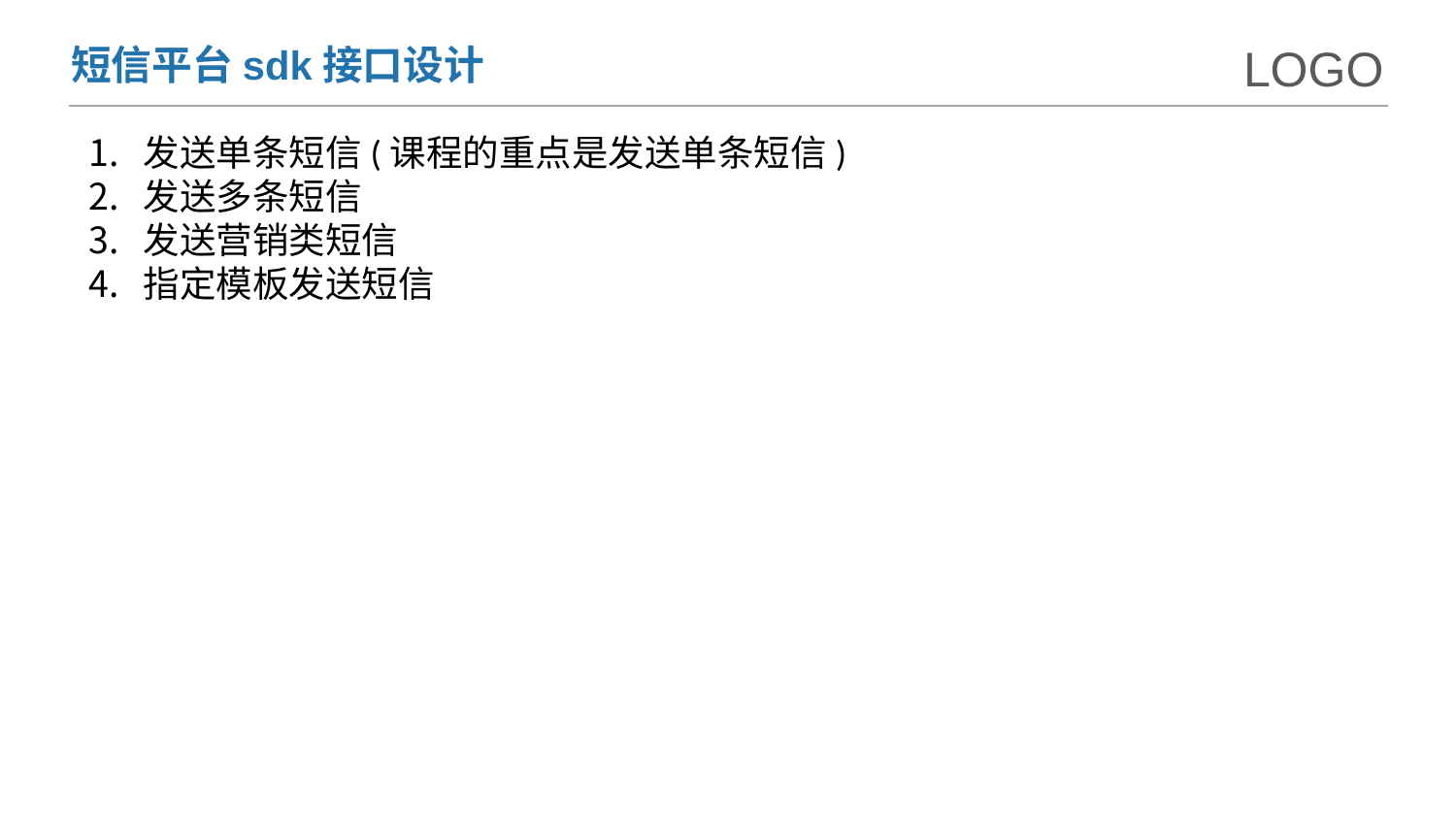

短信平台sdk接口设计
发送单条短信(课程的重点是发送单条短信)
发送多条短信
发送营销类短信
指定模板发送短信